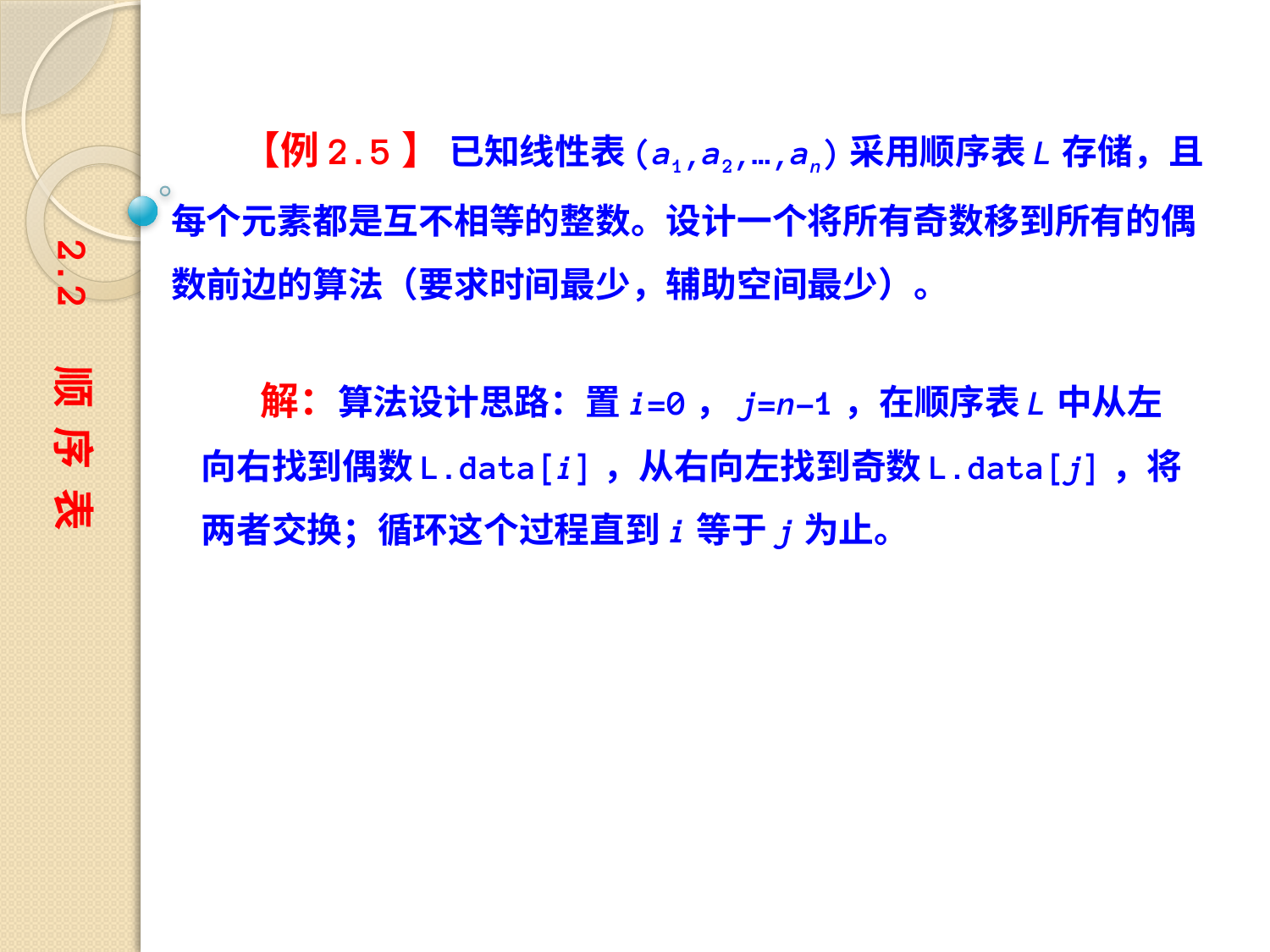

【例2.5】 已知线性表(a1,a2,…,an)采用顺序表L存储，且每个元素都是互不相等的整数。设计一个将所有奇数移到所有的偶数前边的算法（要求时间最少，辅助空间最少）。
2.2  顺  序  表
　   解：算法设计思路：置i=0，j=n-1，在顺序表L中从左向右找到偶数L.data[i]，从右向左找到奇数L.data[j]，将两者交换；循环这个过程直到i等于j为止。